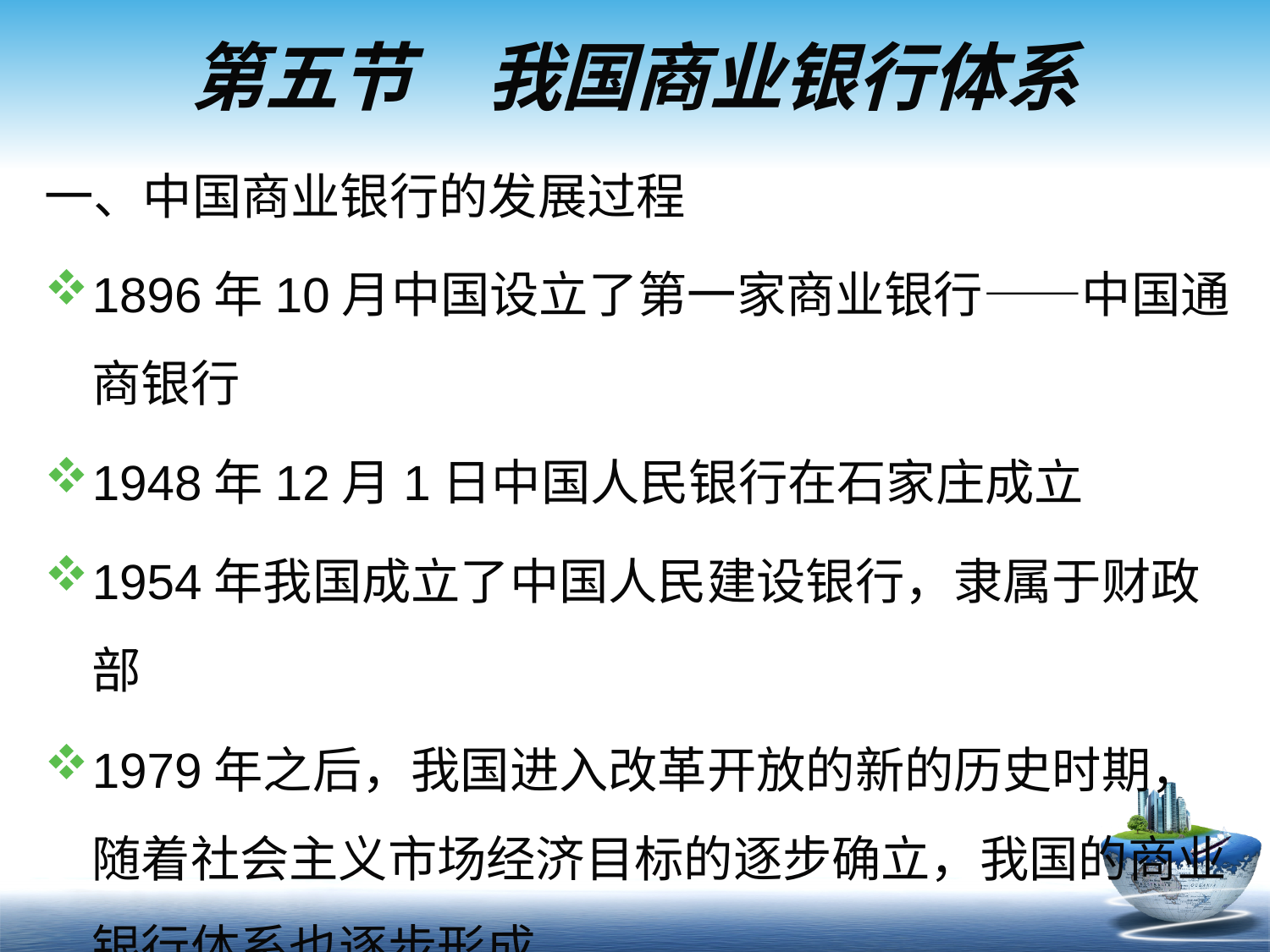

# 第五节　我国商业银行体系
一、中国商业银行的发展过程
1896年10月中国设立了第一家商业银行——中国通商银行
1948年12月1日中国人民银行在石家庄成立
1954年我国成立了中国人民建设银行，隶属于财政部
1979年之后，我国进入改革开放的新的历史时期，随着社会主义市场经济目标的逐步确立，我国的商业银行体系也逐步形成